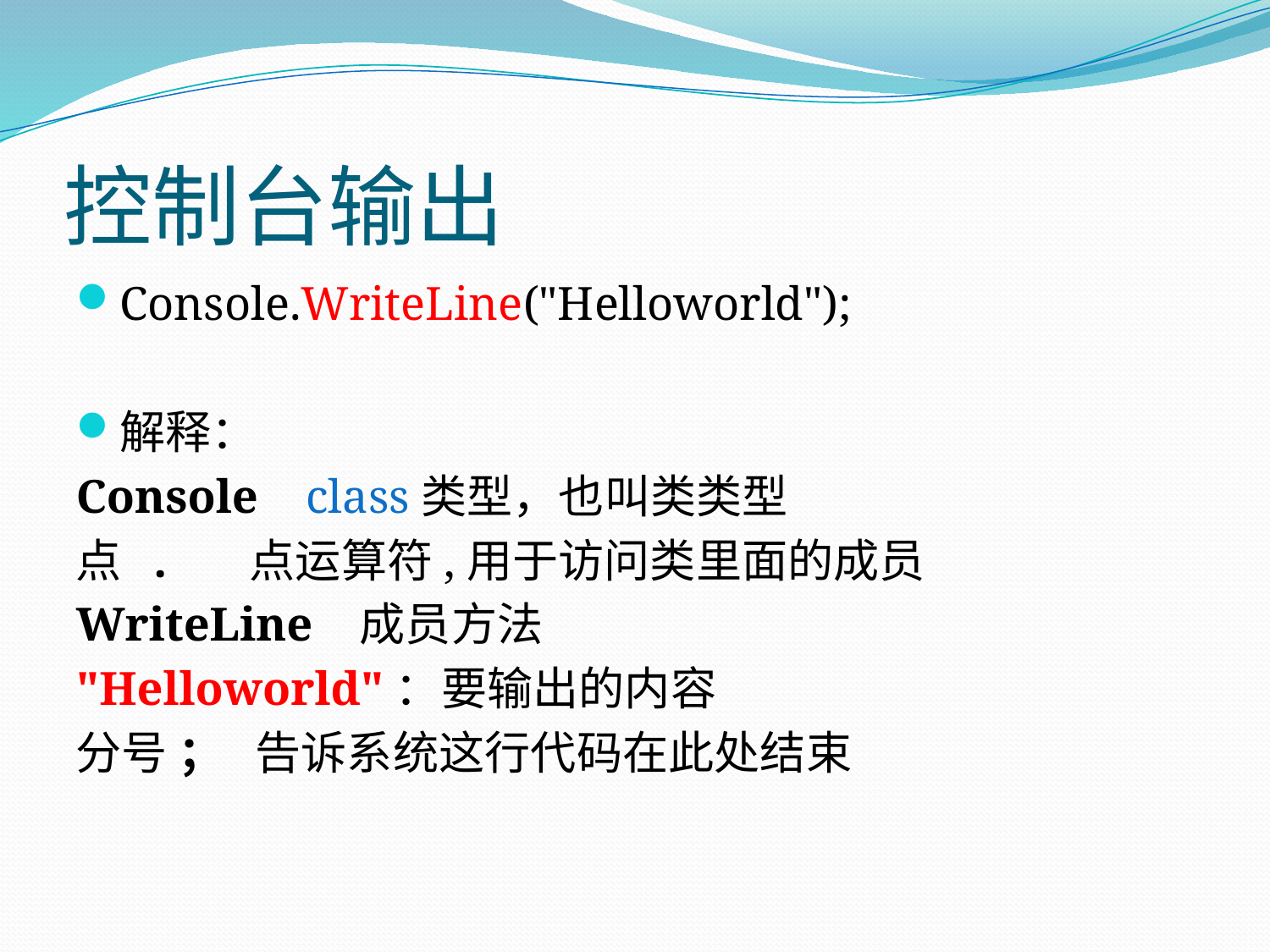

# 控制台输出
Console.WriteLine("Helloworld");

解释：
Console    class类型，也叫类类型
点  .      点运算符,用于访问类里面的成员
WriteLine   成员方法
"Helloworld"：要输出的内容
分号 ；   告诉系统这行代码在此处结束